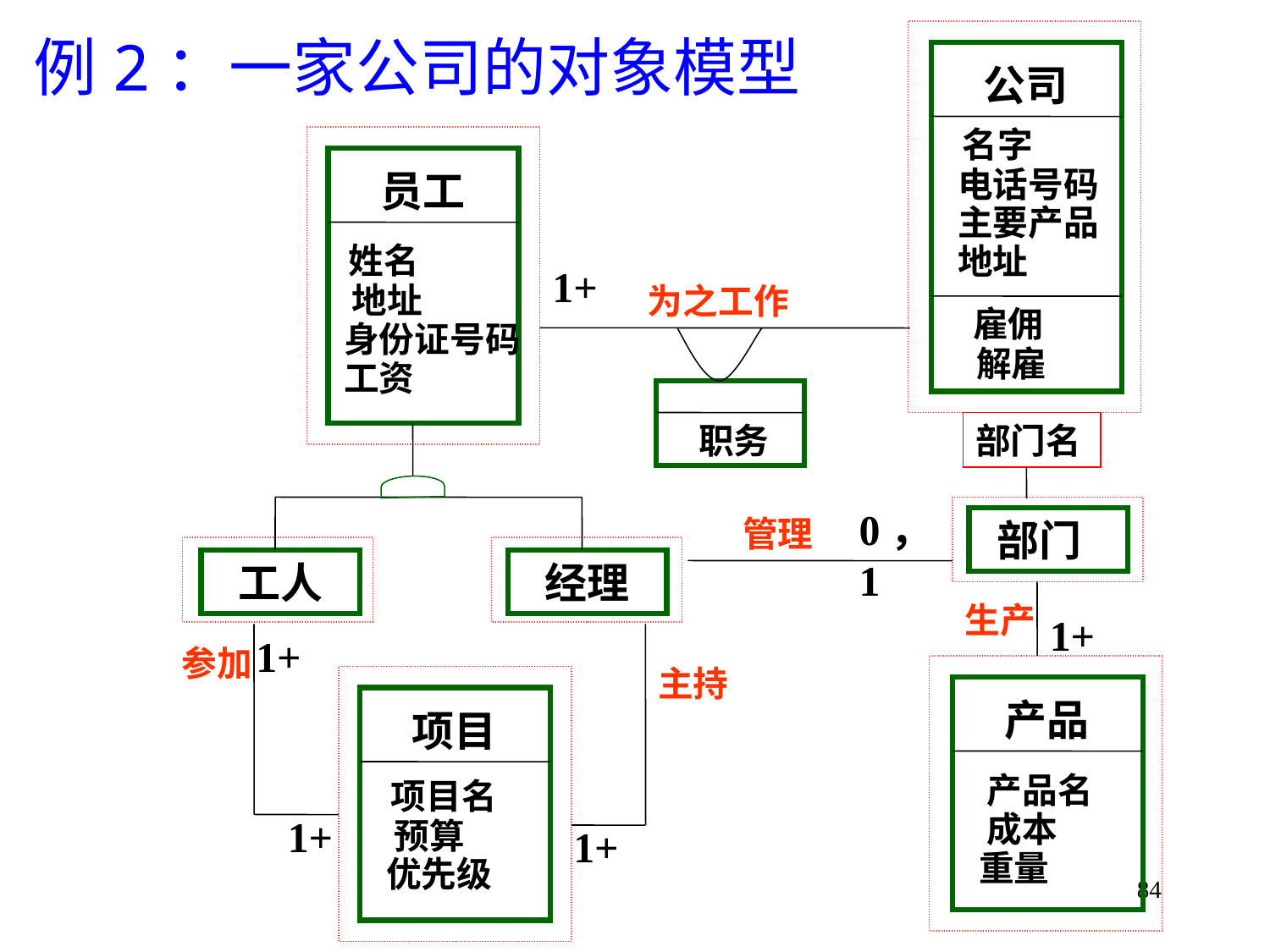

例2：一家公司的对象模型

  公司

  名字
  电话号码
  主要产品
  地址

  员工

  姓名
   地址
  身份证号码
  工资
1+
为之工作

  雇佣
   解雇

    职务

部门名

0，1

管理

部门

工人
经理

生产
1+
1+

参加
主持

  产品
  项目

   产品名
   成本
  重量
  项目名
   预算
  优先级
1+

1+

84